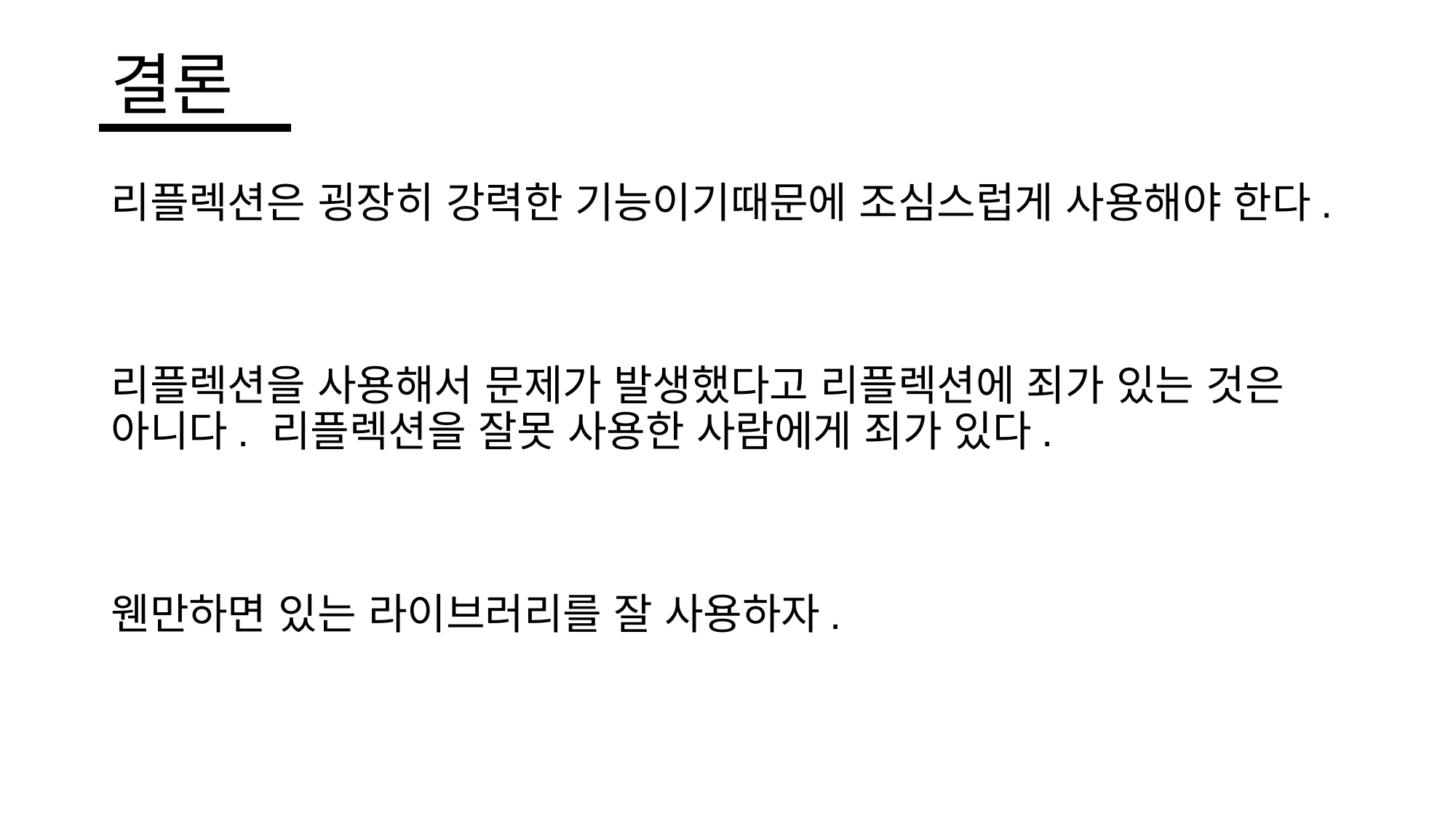

# 결론

리플렉션은 굉장히 강력한 기능이기때문에 조심스럽게 사용해야 한다.

리플렉션을 사용해서 문제가 발생했다고 리플렉션에 죄가 있는 것은 아니다. 리플렉션을 잘못 사용한 사람에게 죄가 있다.

웬만하면 있는 라이브러리를 잘 사용하자.